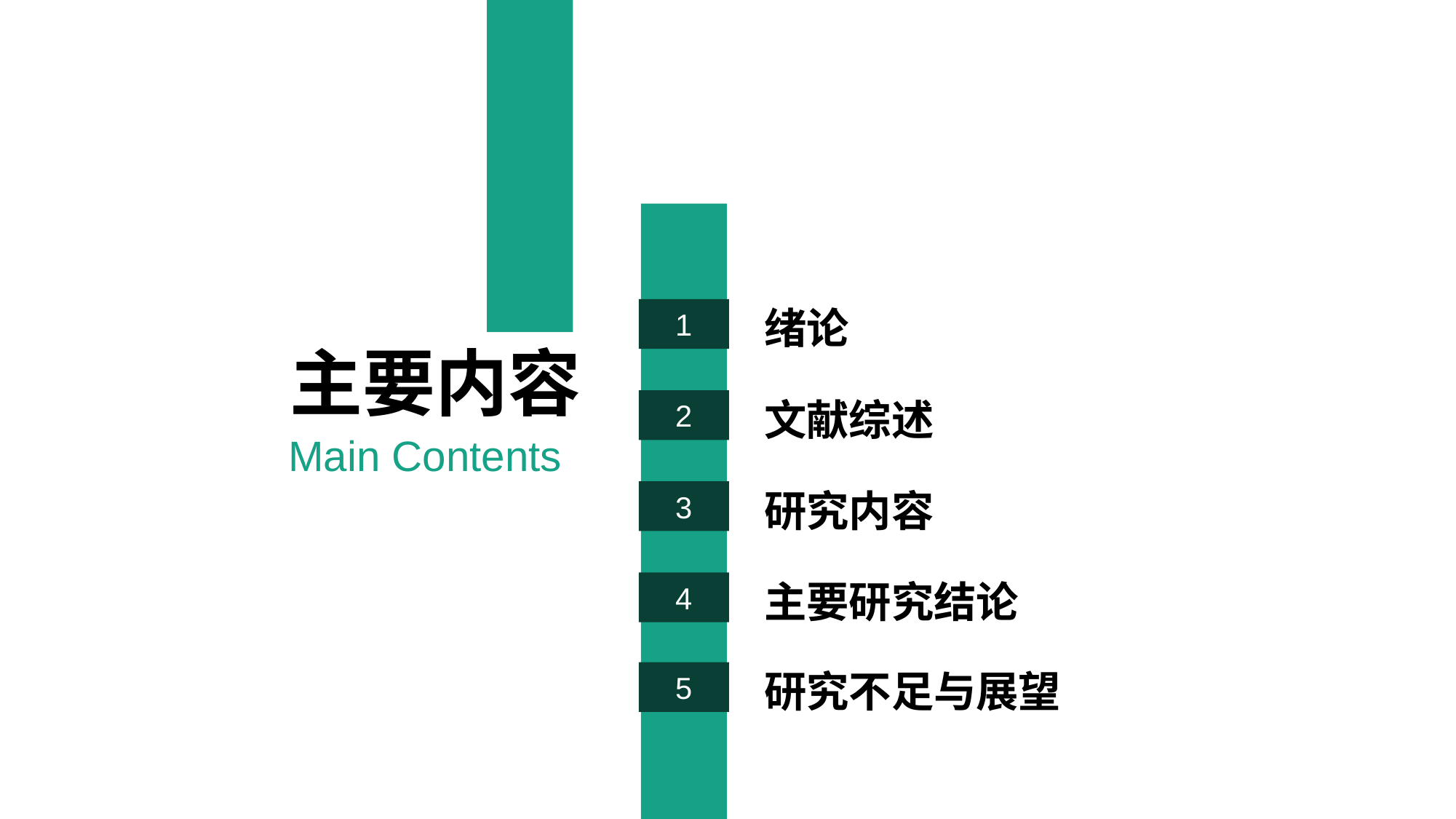

绪论
1
主要内容
文献综述
2
Main Contents
研究内容
3
主要研究结论
4
研究不足与展望
5